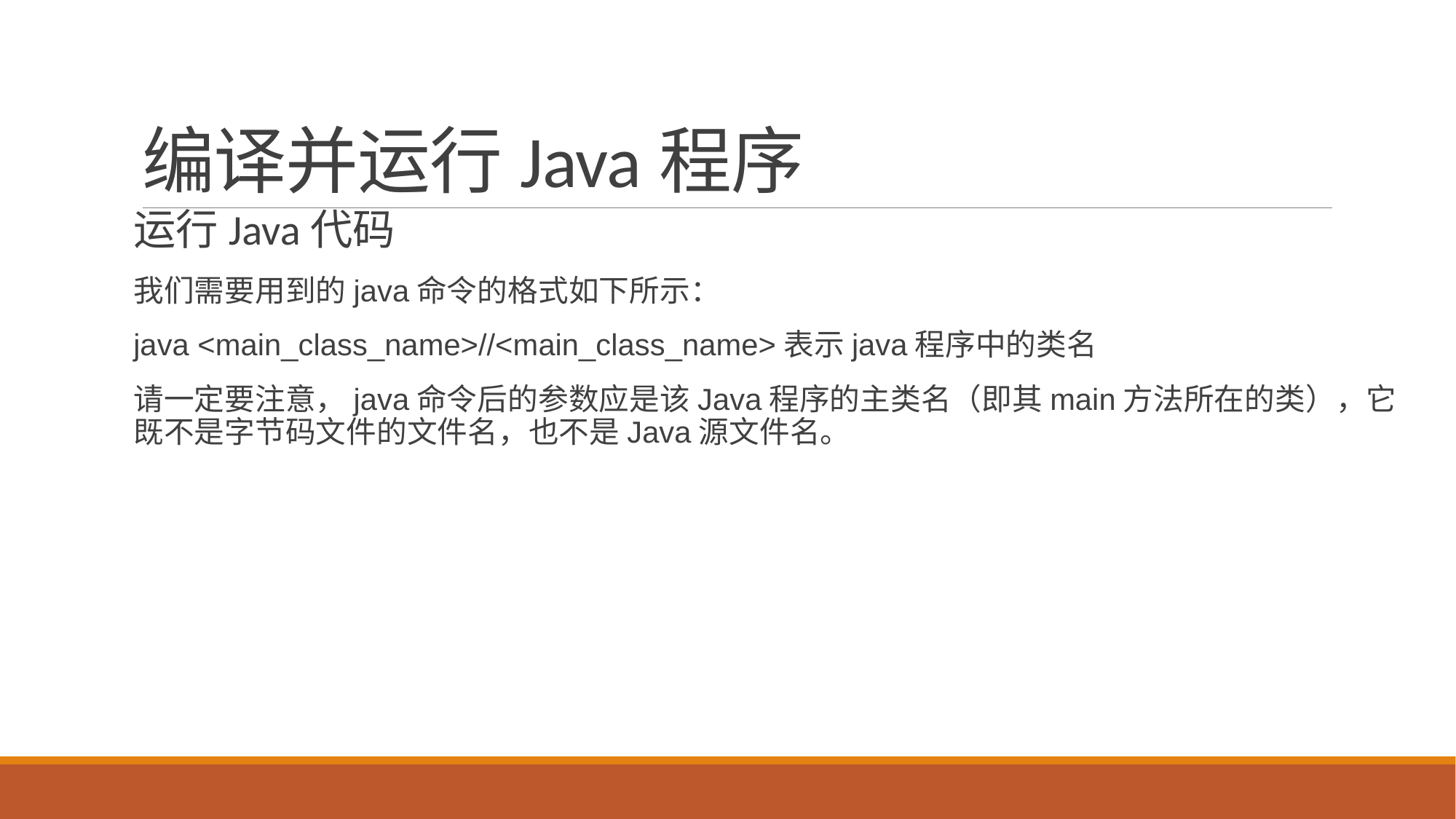

# 编译并运行Java程序
运行Java代码
我们需要用到的java命令的格式如下所示：
java <main_class_name>//<main_class_name>表示java程序中的类名
请一定要注意，java命令后的参数应是该Java程序的主类名（即其main方法所在的类），它既不是字节码文件的文件名，也不是Java源文件名。